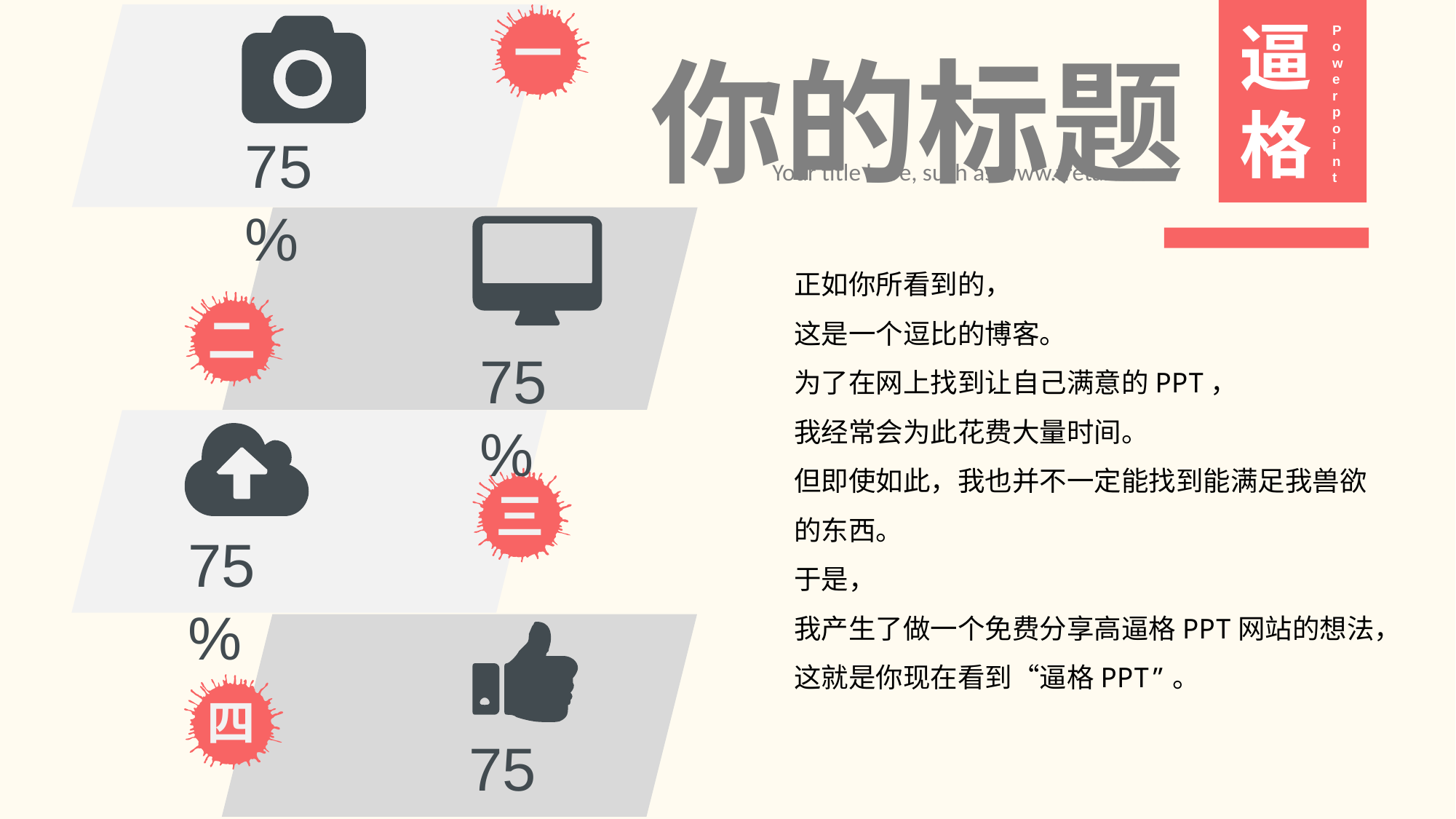

你的标题

逼格

Powerpoint
一
75%

Your title here, such as www.tretars.com

正如你所看到的，
这是一个逗比的博客。
为了在网上找到让自己满意的PPT，
我经常会为此花费大量时间。
但即使如此，我也并不一定能找到能满足我兽欲的东西。
于是，
我产生了做一个免费分享高逼格PPT网站的想法，这就是你现在看到“逼格PPT”。

二
75%

三
75%

四
75%